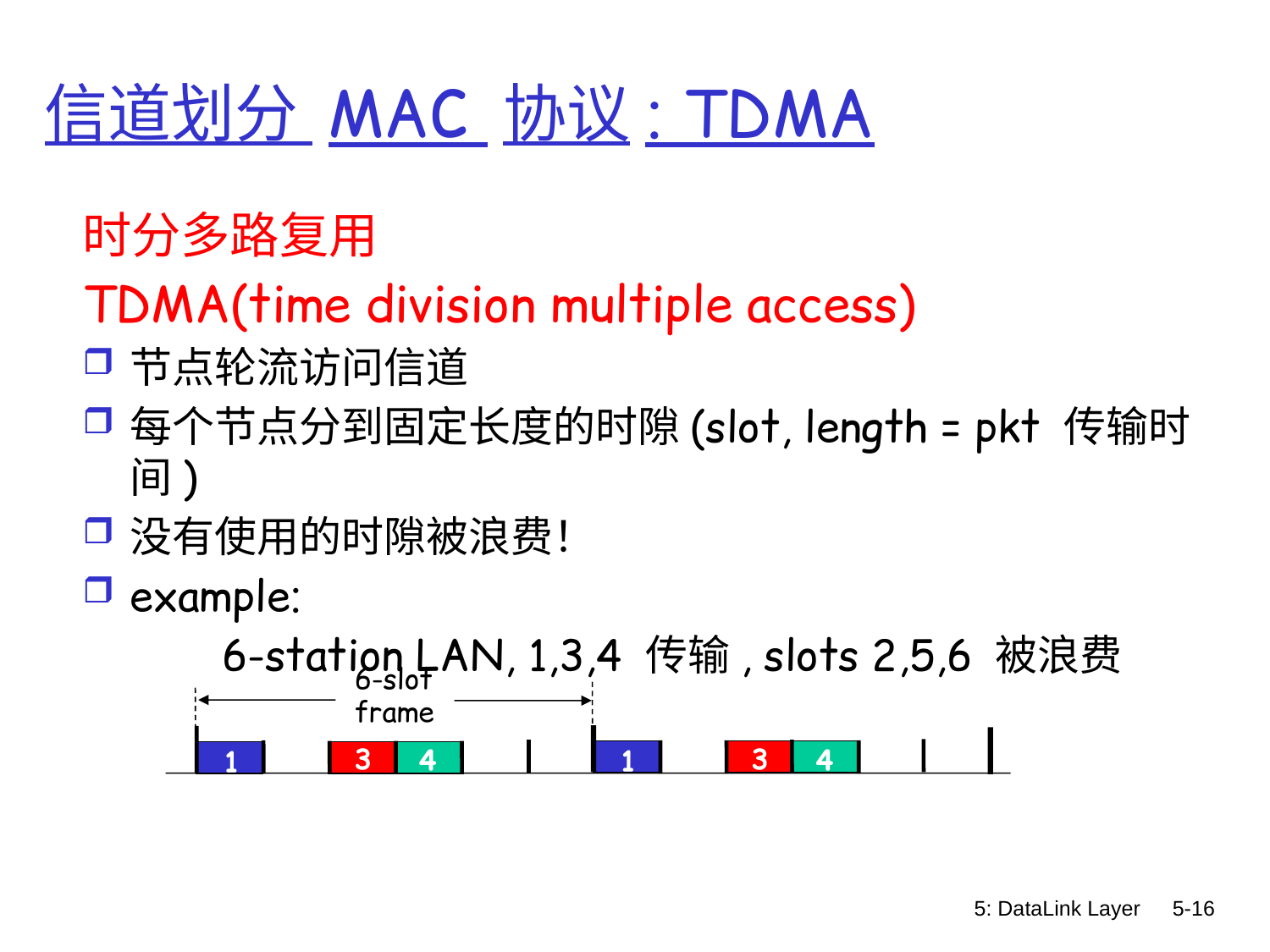

# 信道划分 MAC 协议: TDMA
时分多路复用
TDMA(time division multiple access)
节点轮流访问信道
每个节点分到固定长度的时隙(slot, length = pkt 传输时间)
没有使用的时隙被浪费！
example:
           6-station LAN, 1,3,4 传输, slots 2,5,6 被浪费
6-slot
frame

3
3
4
4
1
1

5: DataLink Layer
5-16